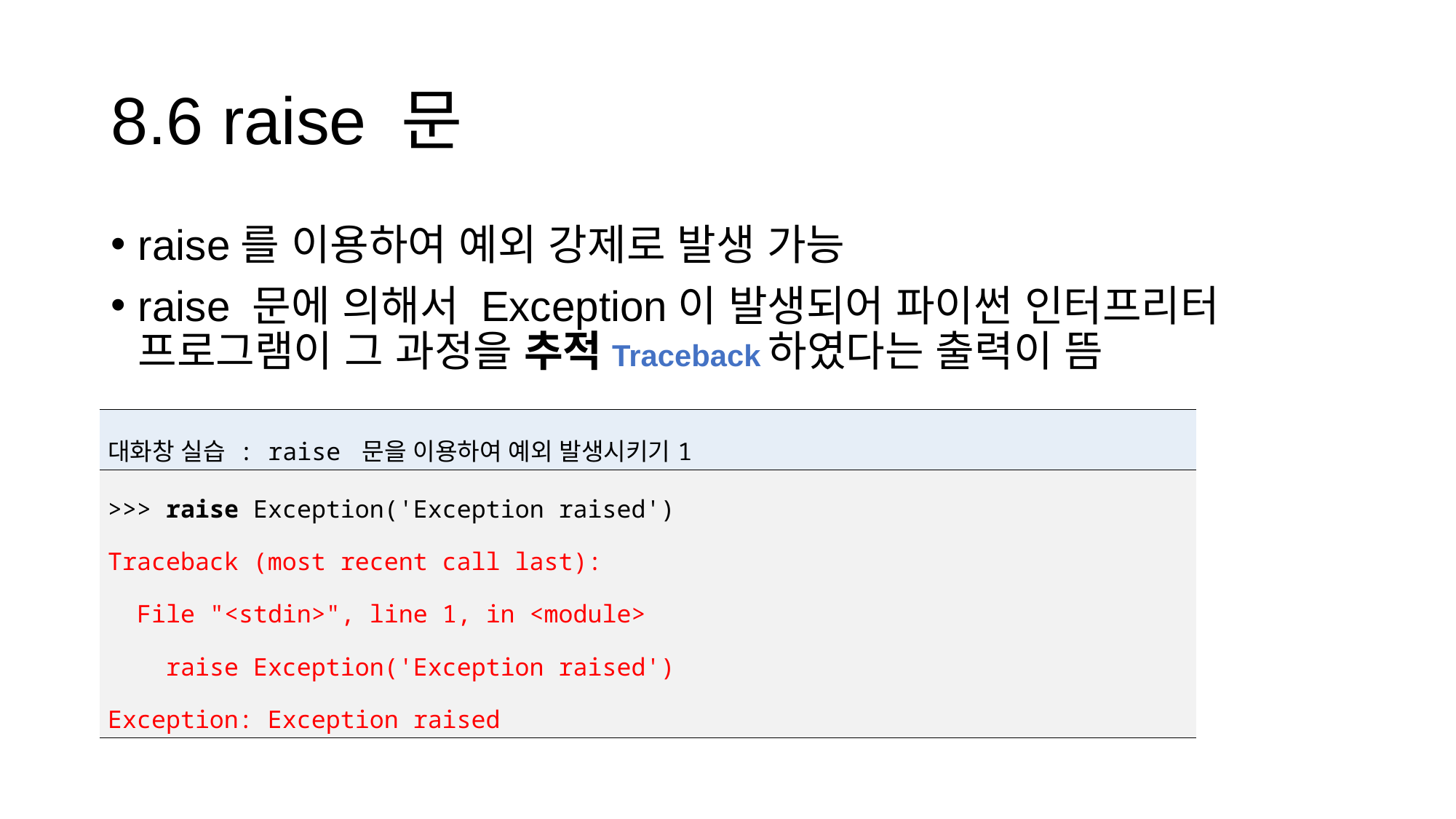

# 8.6 raise 문
raise를 이용하여 예외 강제로 발생 가능
raise 문에 의해서 Exception이 발생되어 파이썬 인터프리터 프로그램이 그 과정을 추적Traceback하였다는 출력이 뜸

| 대화창 실습 : raise 문을 이용하여 예외 발생시키기1 |
| --- |
| >>> raise Exception('Exception raised') Traceback (most recent call last): File "<stdin>", line 1, in <module> raise Exception('Exception raised') Exception: Exception raised |